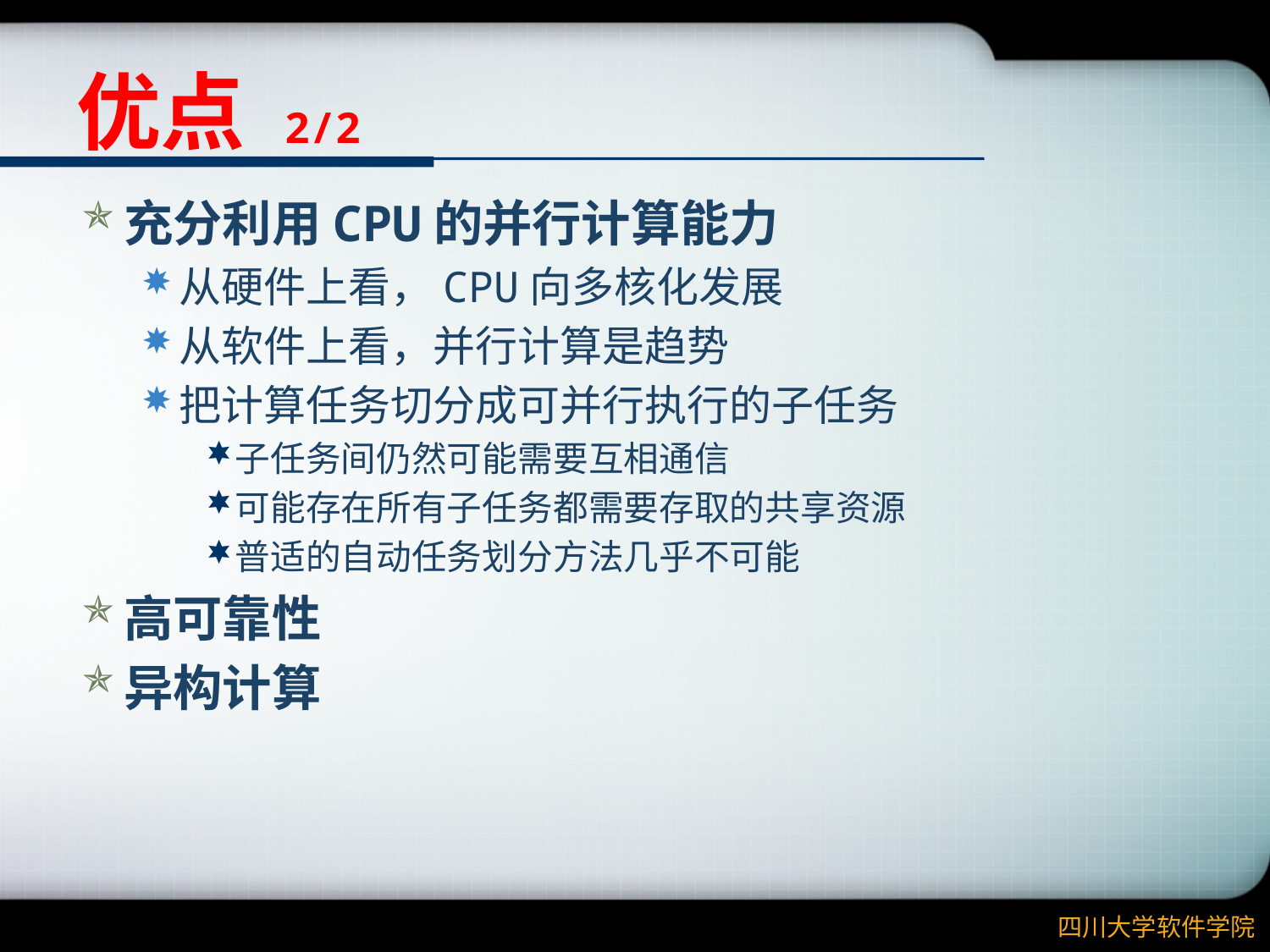

# 优点 2/2
充分利用CPU的并行计算能力
从硬件上看，CPU向多核化发展
从软件上看，并行计算是趋势
把计算任务切分成可并行执行的子任务
子任务间仍然可能需要互相通信
可能存在所有子任务都需要存取的共享资源
普适的自动任务划分方法几乎不可能
高可靠性
异构计算